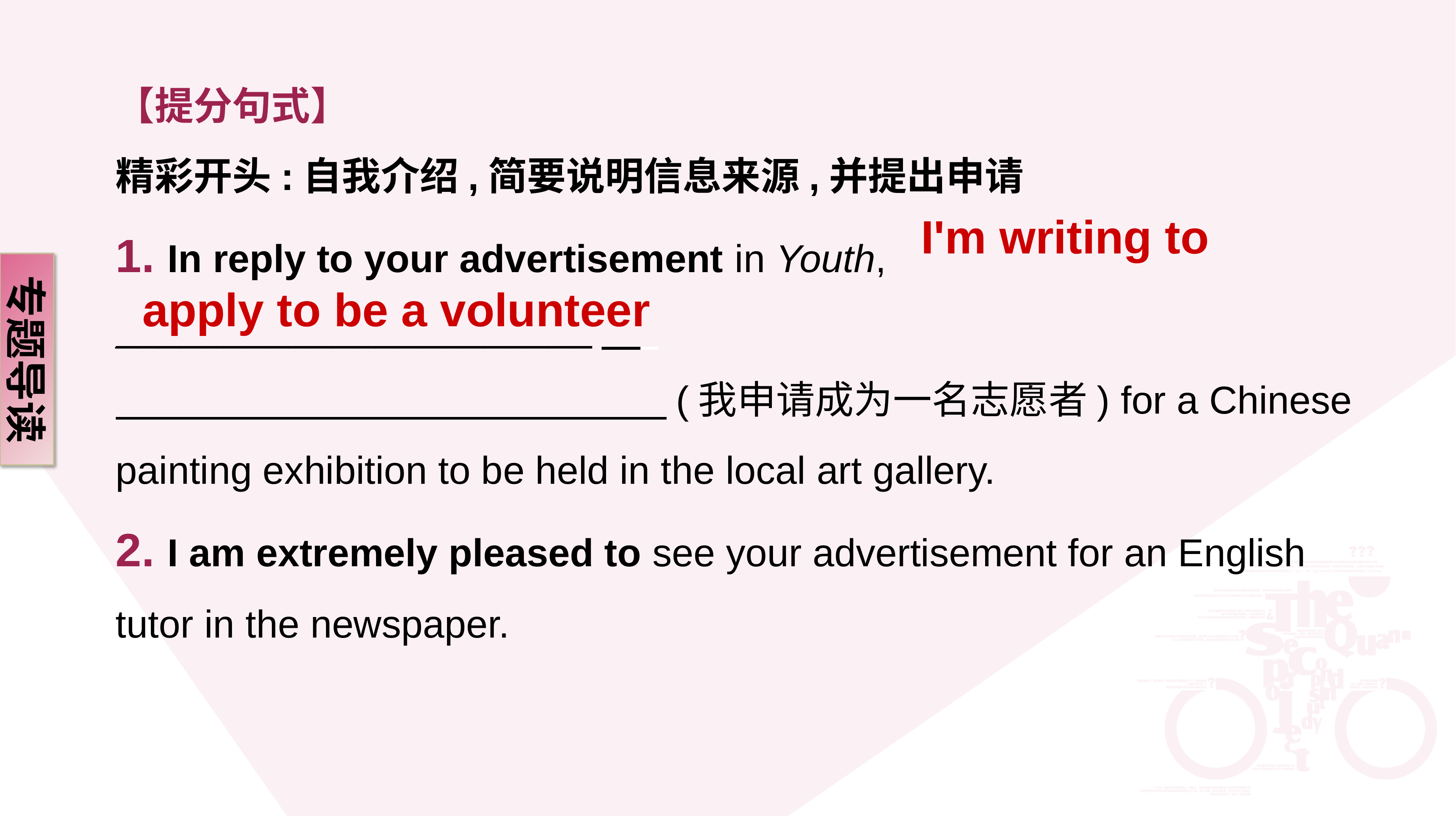

【提分句式】
精彩开头:自我介绍,简要说明信息来源,并提出申请
1. In reply to your advertisement in Youth, ______________________
　                  　　　    　　　　     (我申请成为一名志愿者) for a Chinese painting exhibition to be held in the local art gallery.
2. I am extremely pleased to see your advertisement for an English tutor in the newspaper.
                                                            I'm writing to
apply to be a volunteer
专题导读